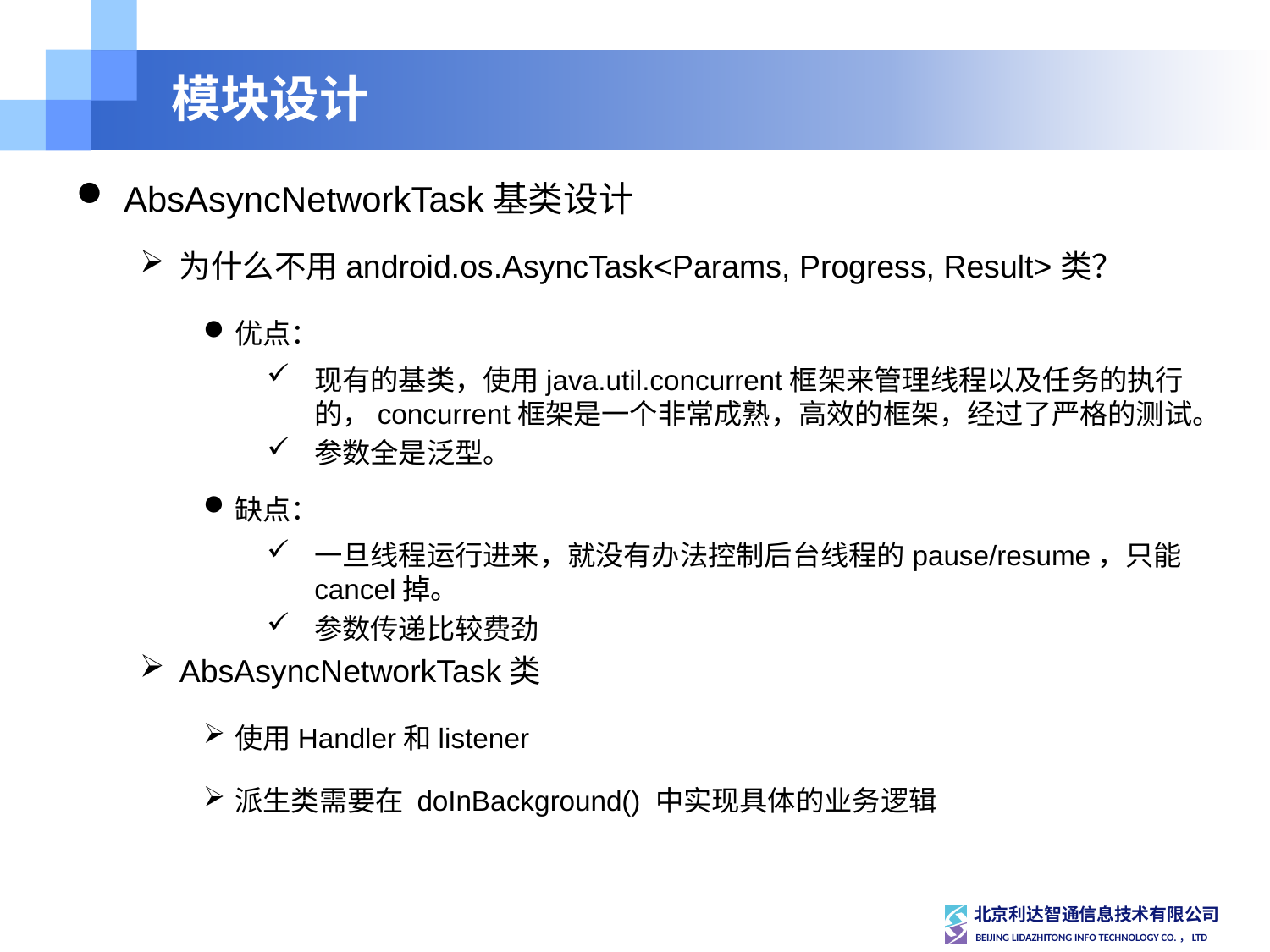

# 模块设计
AbsAsyncNetworkTask基类设计
为什么不用android.os.AsyncTask<Params, Progress, Result>类？
优点：
现有的基类，使用java.util.concurrent框架来管理线程以及任务的执行的，concurrent框架是一个非常成熟，高效的框架，经过了严格的测试。
参数全是泛型。
缺点：
一旦线程运行进来，就没有办法控制后台线程的pause/resume，只能cancel掉。
参数传递比较费劲
AbsAsyncNetworkTask类
使用Handler和listener
派生类需要在 doInBackground() 中实现具体的业务逻辑